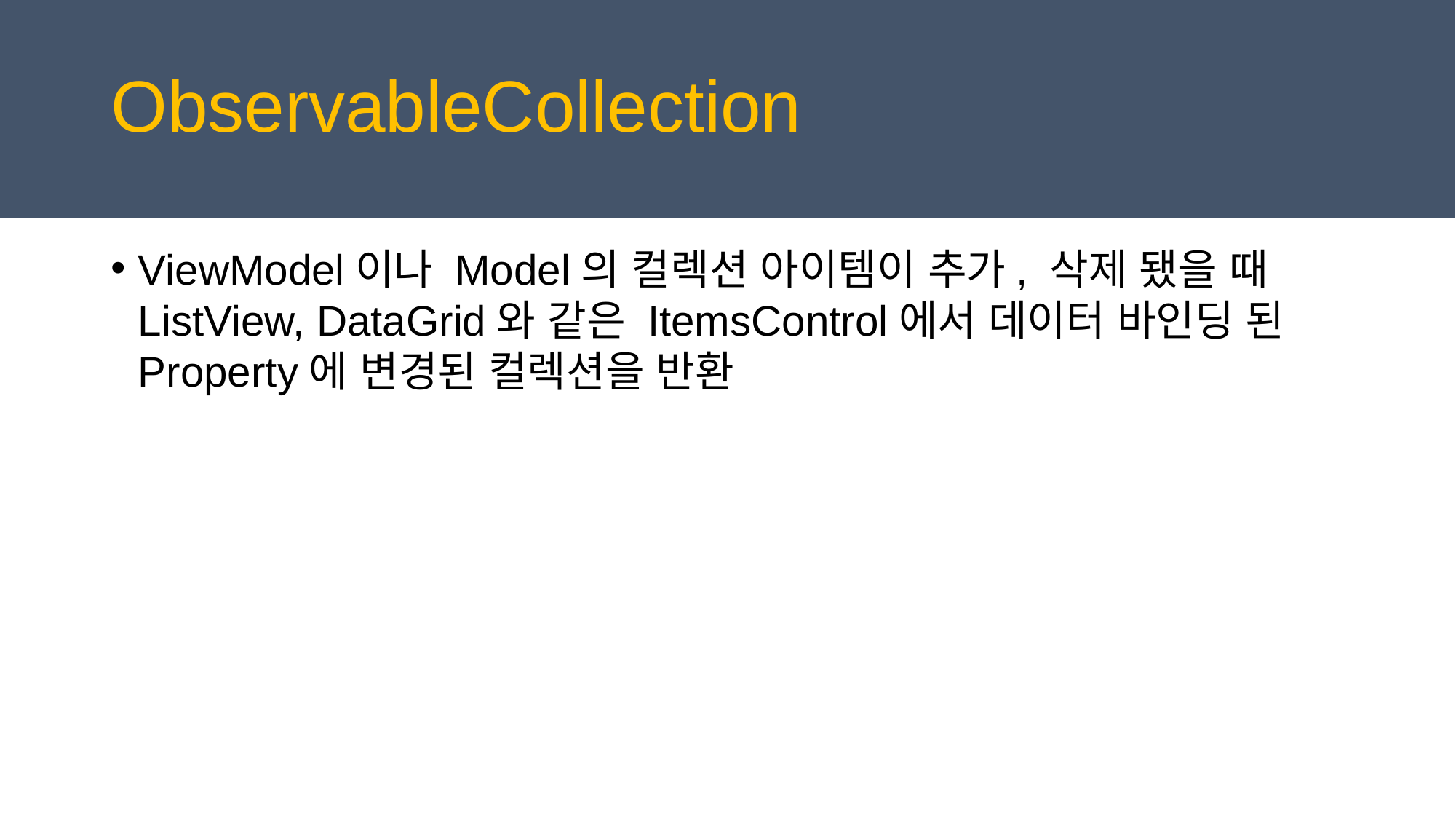

ObservableCollection
ViewModel이나 Model의 컬렉션 아이템이 추가, 삭제 됐을 때 ListView, DataGrid와 같은 ItemsControl에서 데이터 바인딩 된 Property에 변경된 컬렉션을 반환